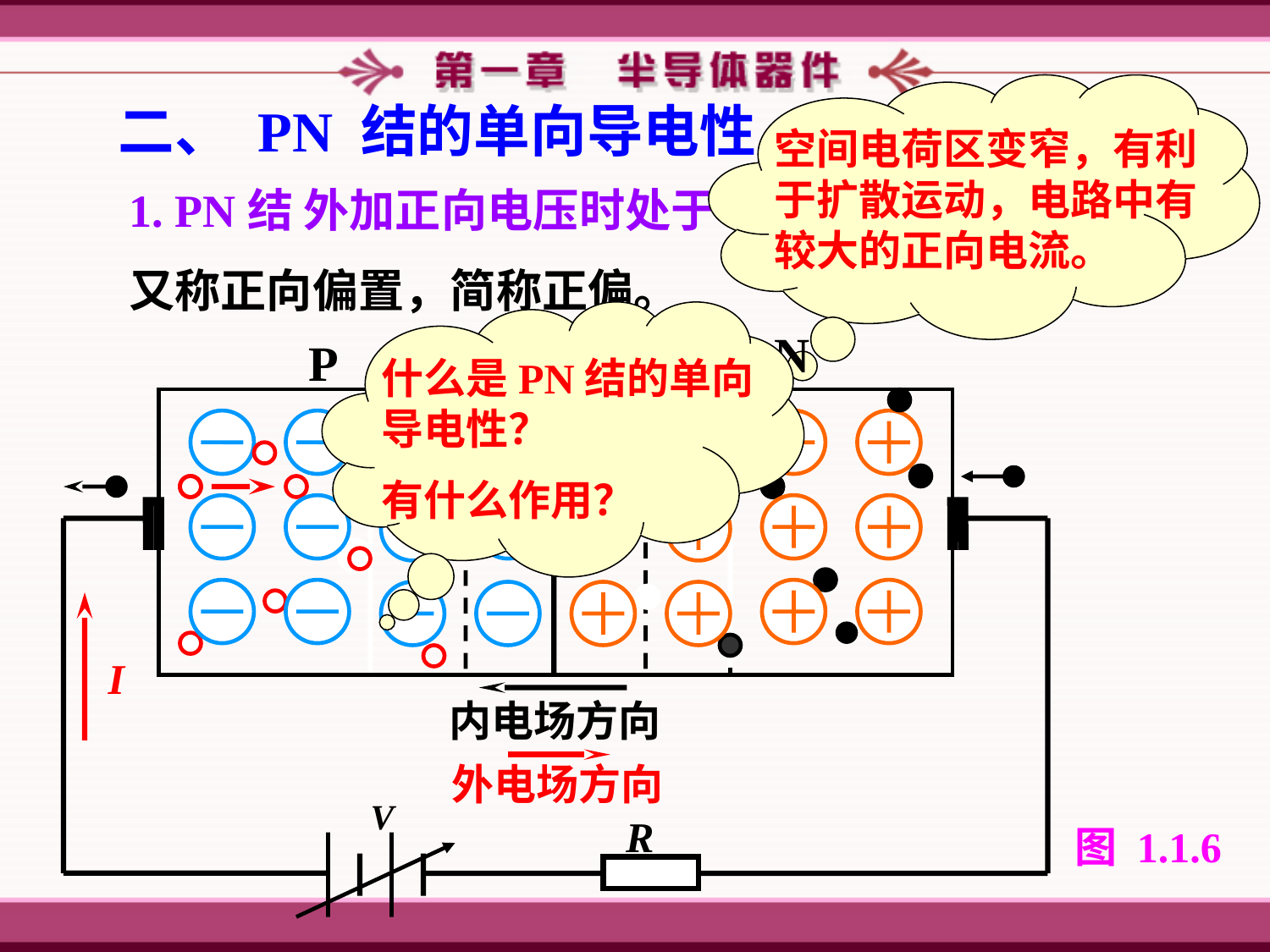

空间电荷区变窄，有利于扩散运动，电路中有较大的正向电流。
二、 PN 结的单向导电性
1. PN结 外加正向电压时处于导通状态
又称正向偏置，简称正偏。

什么是PN结的单向导电性？
有什么作用？
　耗尽层

N
P

V

R

I
内电场方向

外电场方向

图 1.1.6